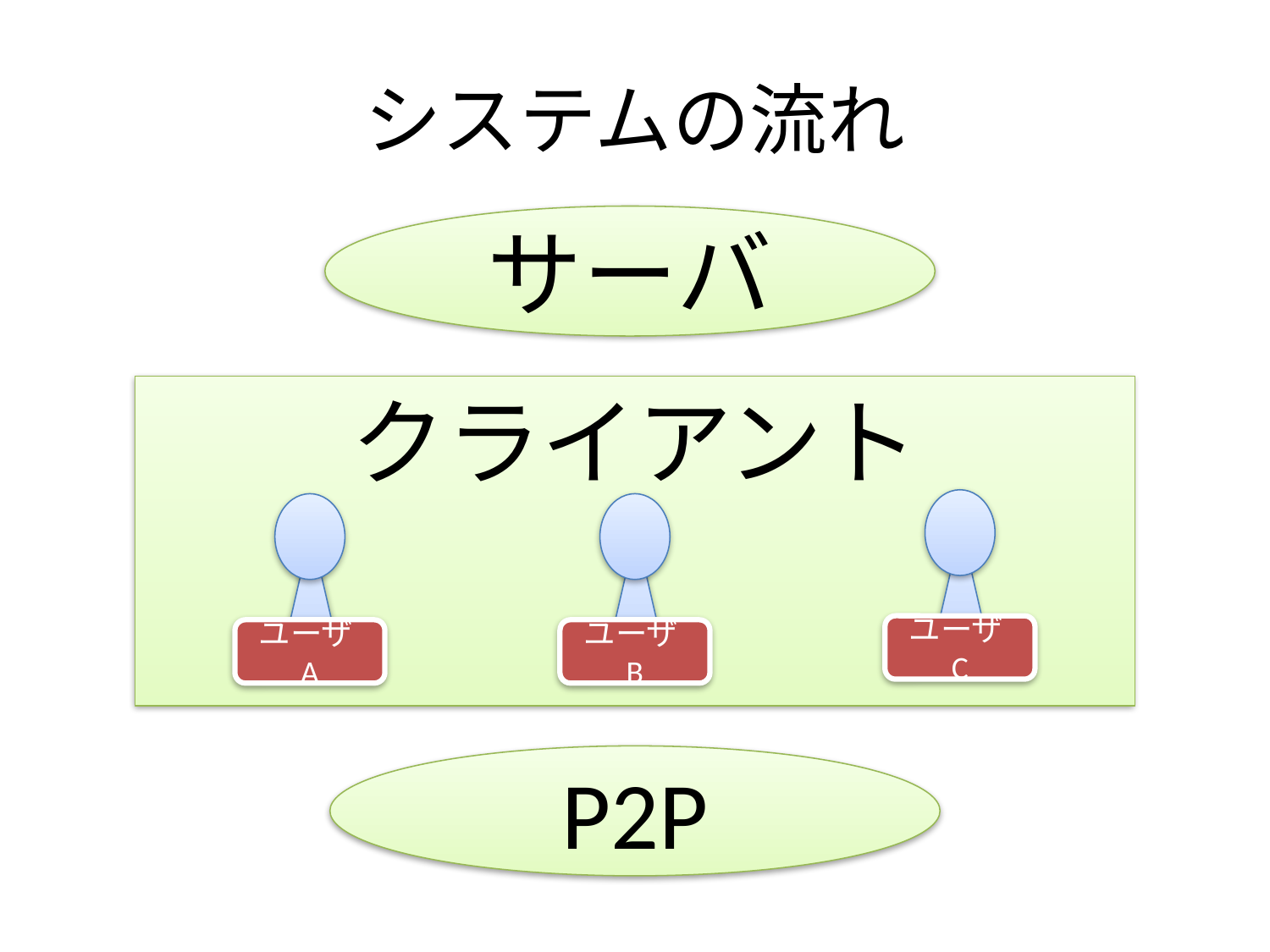

# システムの流れ
サーバ
クライアント

ユーザC

ユーザA

ユーザB
P2P